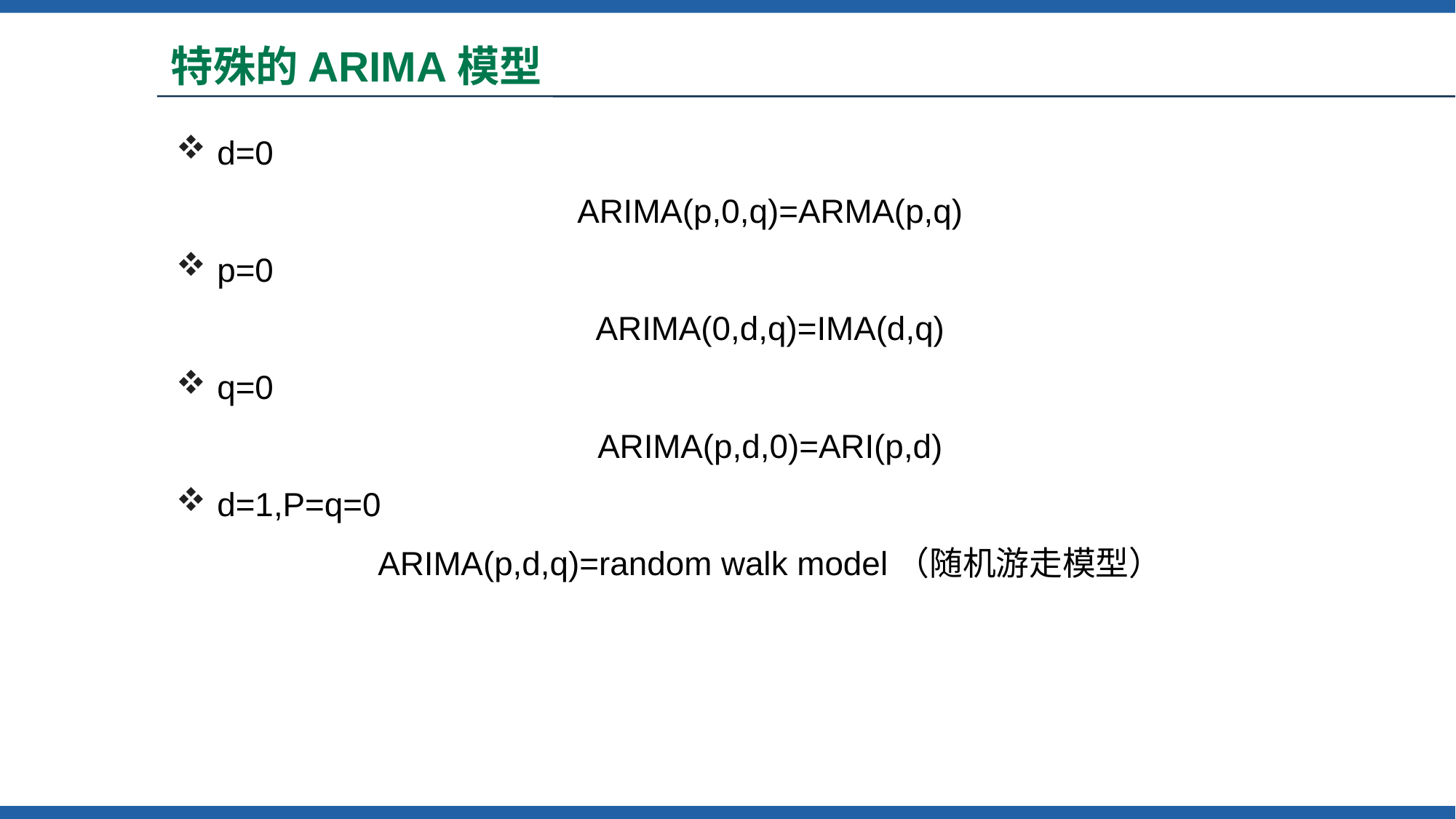

特殊的ARIMA模型
# ARIMA 模型族
d=0
ARIMA(p,0,q)=ARMA(p,q)
p=0
ARIMA(0,d,q)=IMA(d,q)
q=0
ARIMA(p,d,0)=ARI(p,d)
d=1,P=q=0
ARIMA(p,d,q)=random walk model（随机游走模型）